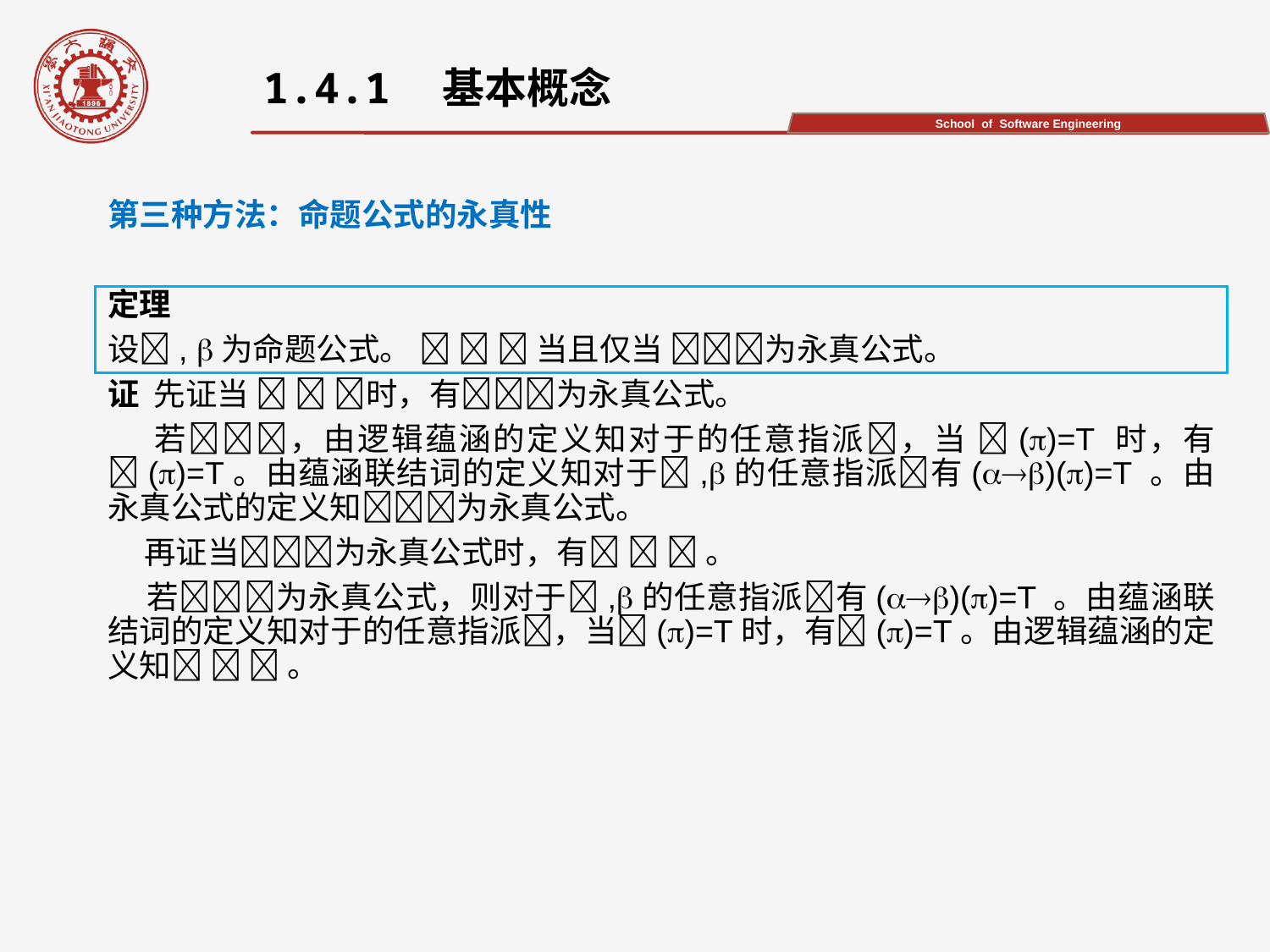

1.4.1　基本概念
第三种方法：命题公式的永真性

定理
设α, β为命题公式。 α ⇒ β 当且仅当 α→β为永真公式。
证  先证当 α ⇒ β时，有α→β为永真公式。
    若α⇒β，由逻辑蕴涵的定义知对于的任意指派π，当 α(π)=T 时，有β(π)=T。由蕴涵联结词的定义知对于α,β的任意指派π有(α→β)(π)=T 。由永真公式的定义知α→β为永真公式。
    再证当α→β为永真公式时，有α ⇒ β 。
    若α→β为永真公式，则对于α,β的任意指派π有(α→β)(π)=T 。由蕴涵联结词的定义知对于的任意指派π，当α(π)=T时，有β(π)=T。由逻辑蕴涵的定义知α ⇒ β 。